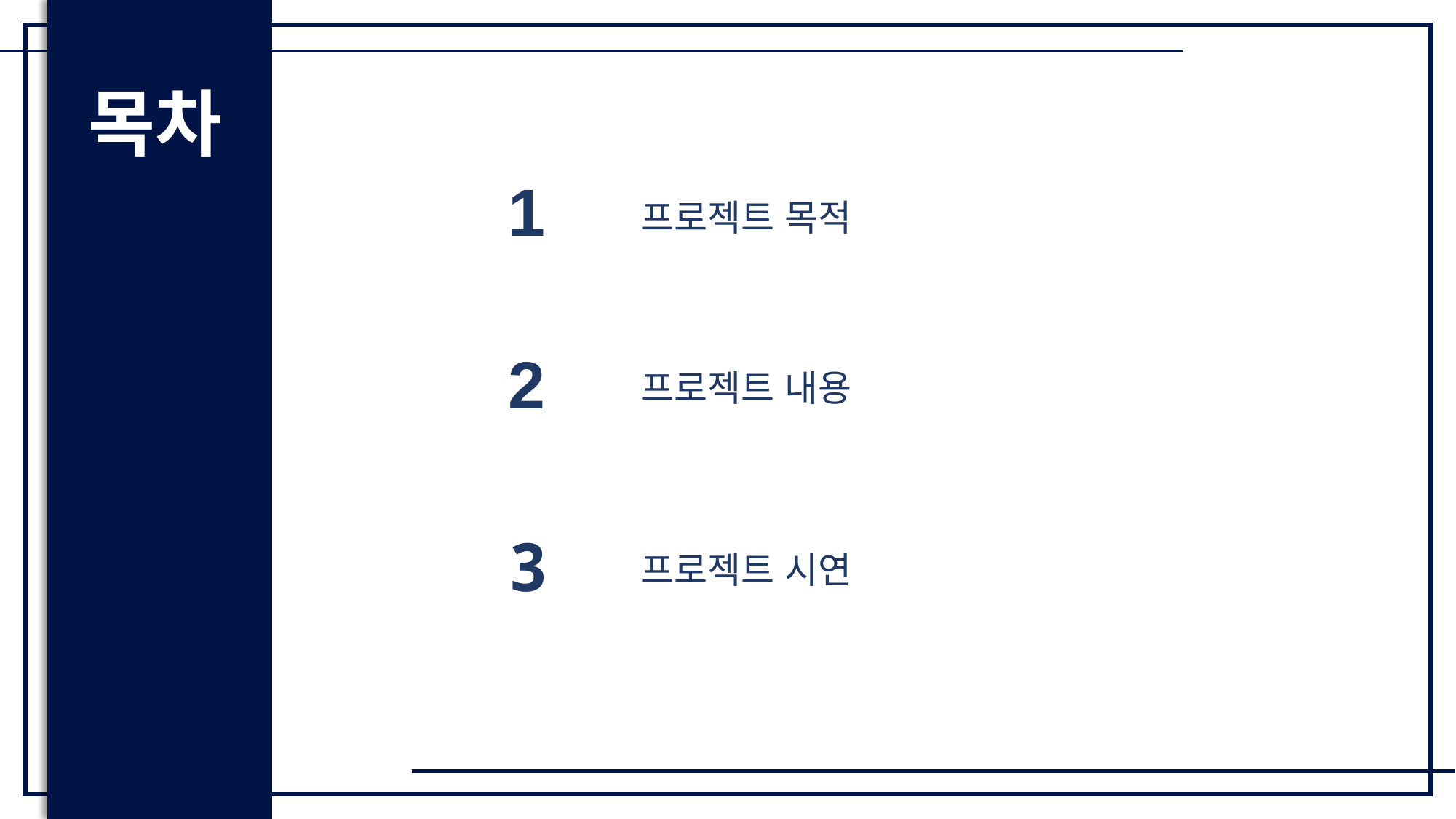

목차
1
2
3
프로젝트 목적
프로젝트 내용
프로젝트 시연